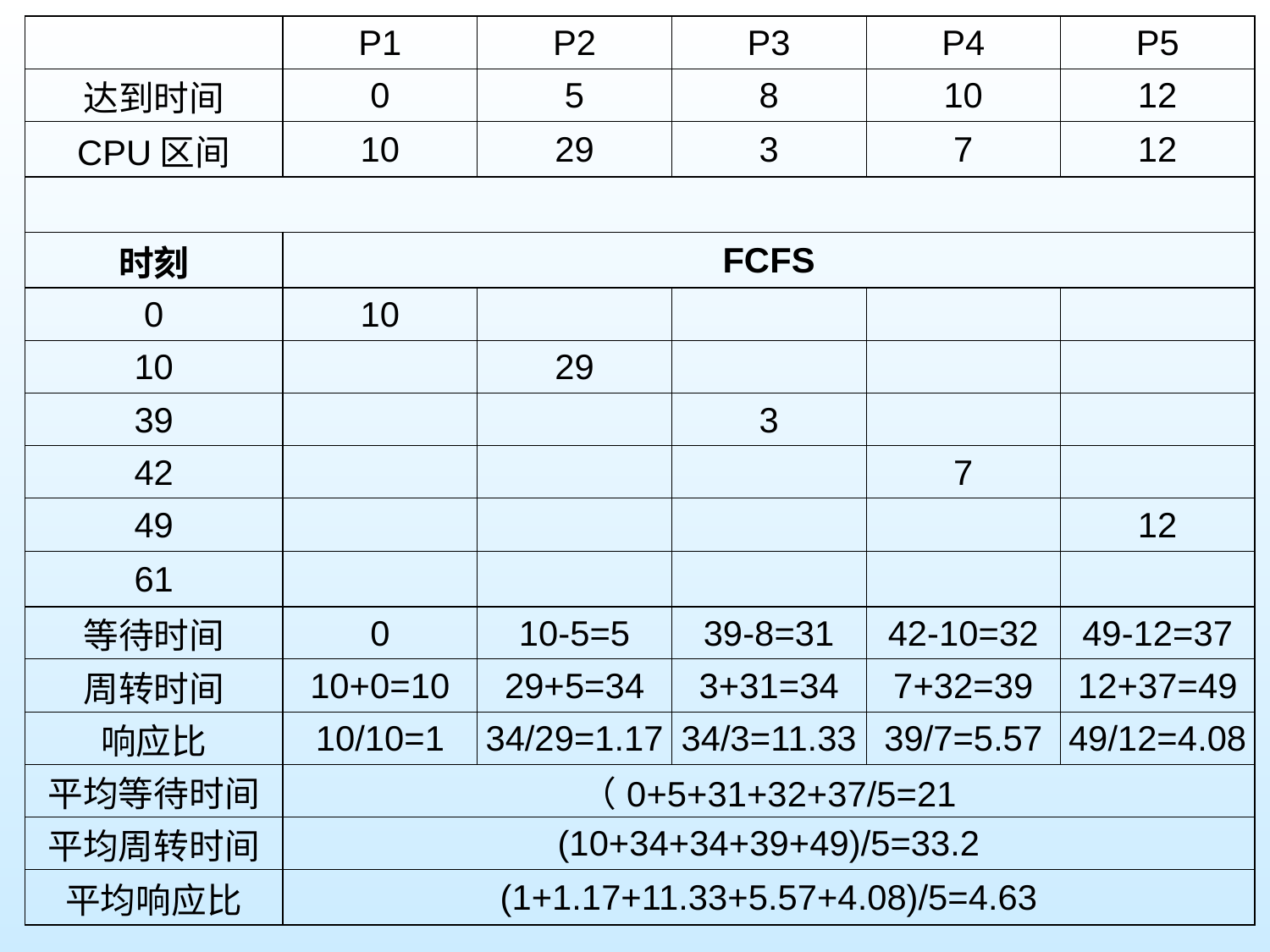

|  | P1 | P2 | P3 | P4 | P5 |
| --- | --- | --- | --- | --- | --- |
| 达到时间 | 0 | 5 | 8 | 10 | 12 |
| CPU区间 | 10 | 29 | 3 | 7 | 12 |
|  |  |  |  |  |  |
| 时刻 | FCFS |  |  |  |  |
| 0 | 10 |  |  |  |  |
| 10 |  | 29 |  |  |  |
| 39 |  |  | 3 |  |  |
| 42 |  |  |  | 7 |  |
| 49 |  |  |  |  | 12 |
| 61 |  |  |  |  |  |
| 等待时间 | 0 | 10-5=5 | 39-8=31 | 42-10=32 | 49-12=37 |
| 周转时间 | 10+0=10 | 29+5=34 | 3+31=34 | 7+32=39 | 12+37=49 |
| 响应比 | 10/10=1 | 34/29=1.17 | 34/3=11.33 | 39/7=5.57 | 49/12=4.08 |
| 平均等待时间 | （0+5+31+32+37/5=21 |  |  |  |  |
| 平均周转时间 | (10+34+34+39+49)/5=33.2 |  |  |  |  |
| 平均响应比 | (1+1.17+11.33+5.57+4.08)/5=4.63 |  |  |  |  |